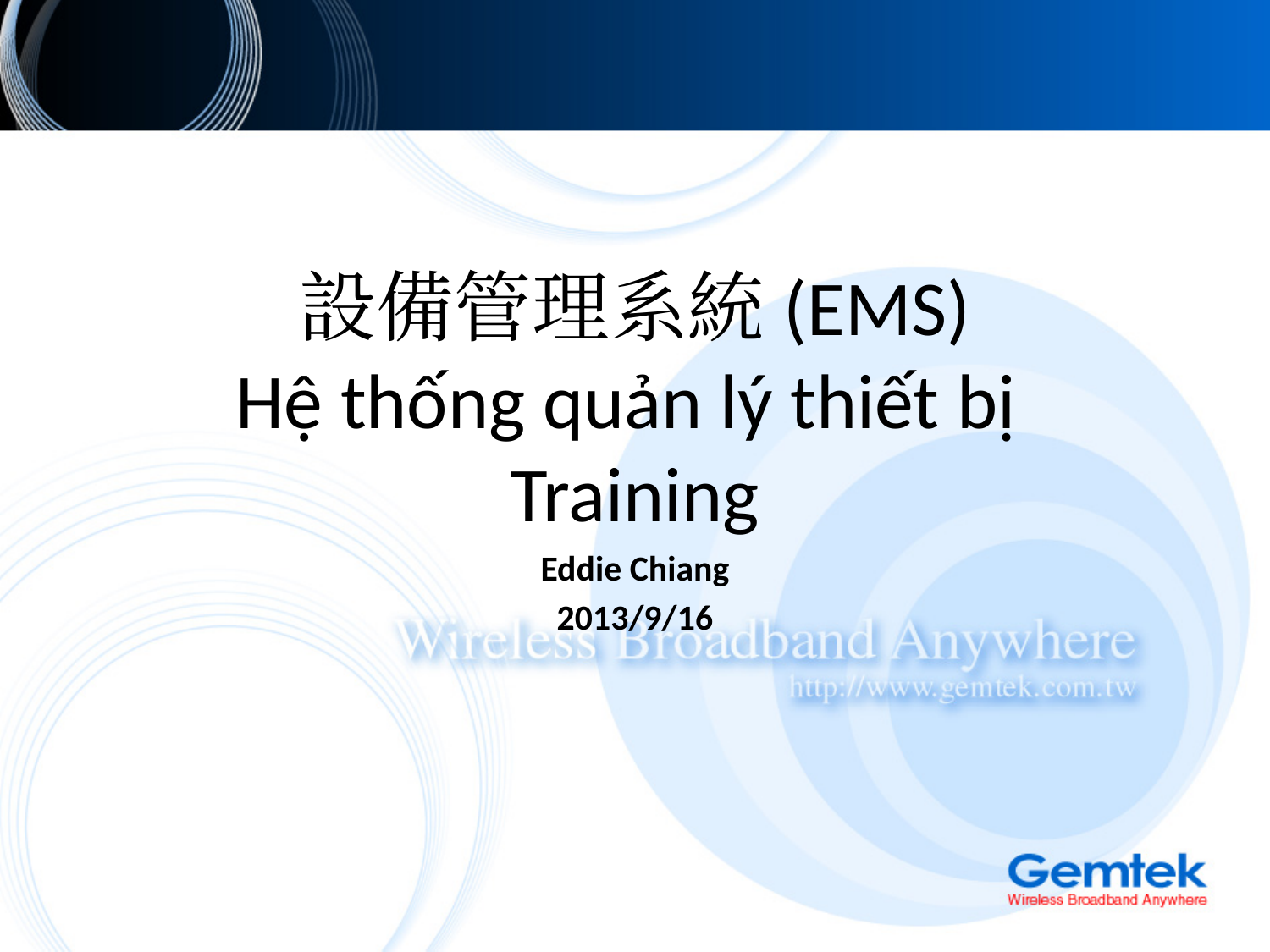

# 設備管理系統(EMS) Hệ thống quản lý thiết bị Training
Eddie Chiang
2013/9/16